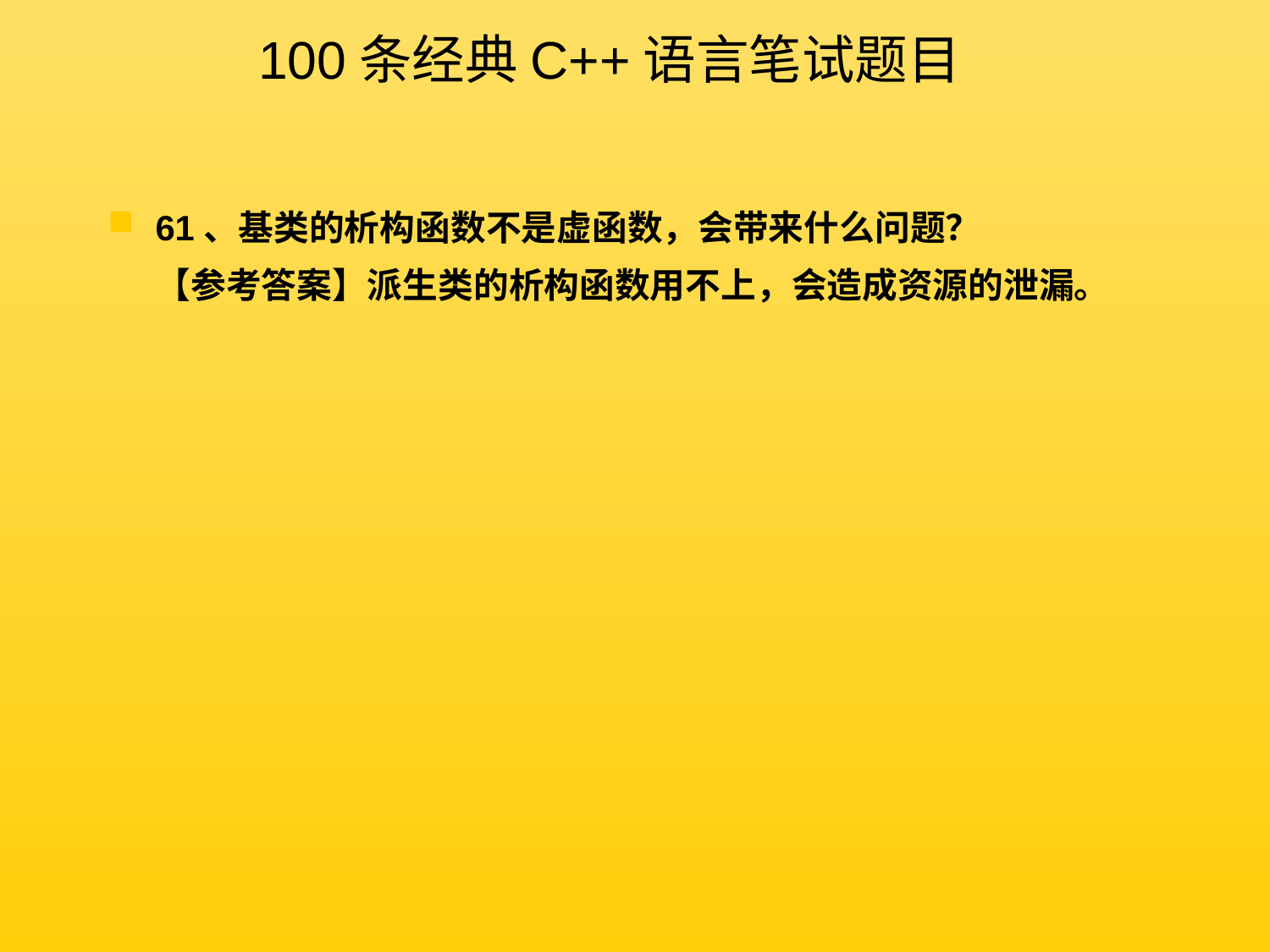

100条经典C++语言笔试题目
61、基类的析构函数不是虚函数，会带来什么问题？
	【参考答案】派生类的析构函数用不上，会造成资源的泄漏。